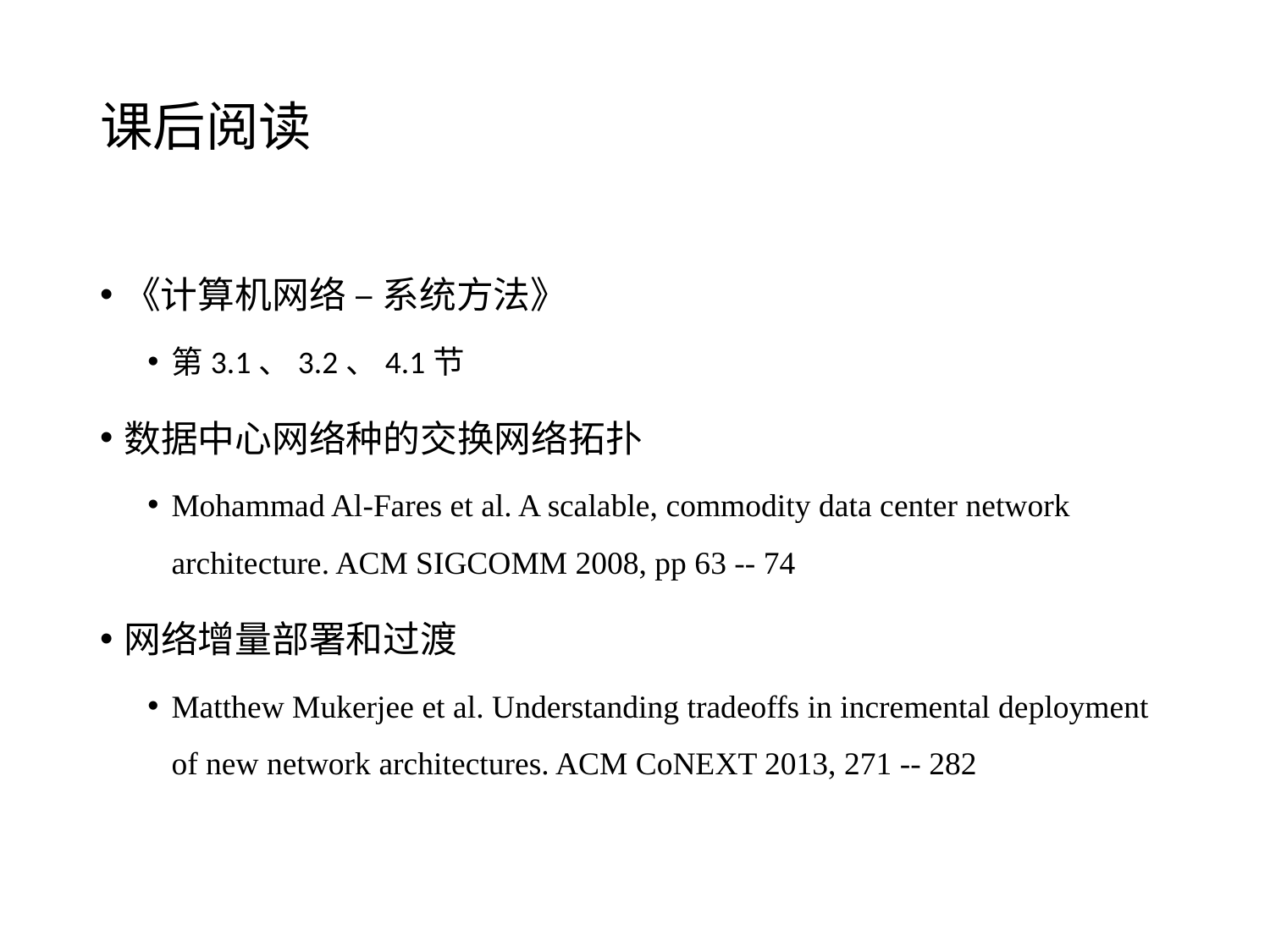

# 课后阅读
《计算机网络 – 系统方法》
第3.1、3.2、4.1节
数据中心网络种的交换网络拓扑
Mohammad Al-Fares et al. A scalable, commodity data center network architecture. ACM SIGCOMM 2008, pp 63 -- 74
网络增量部署和过渡
Matthew Mukerjee et al. Understanding tradeoffs in incremental deployment of new network architectures. ACM CoNEXT 2013, 271 -- 282
80